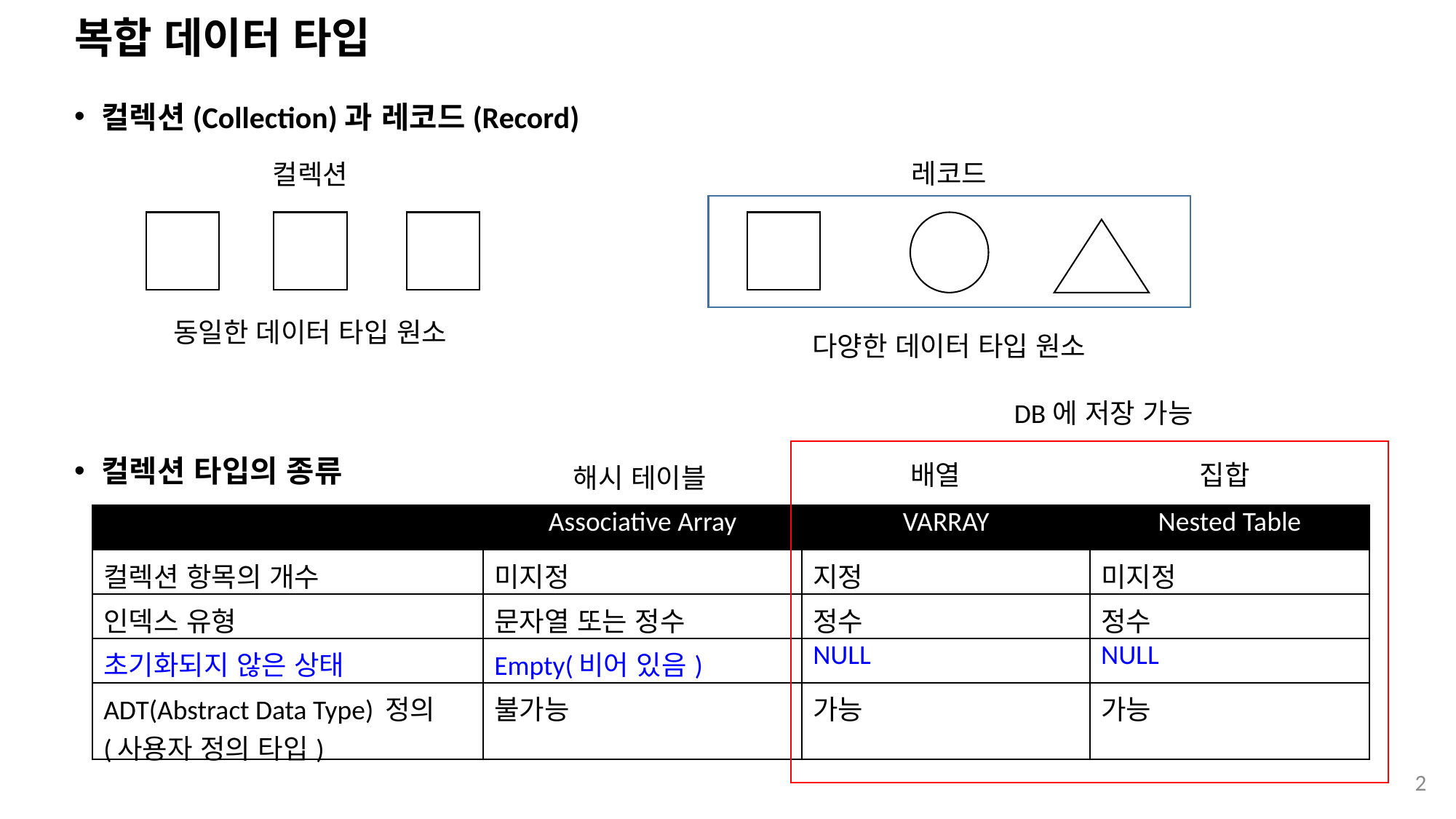

# 복합 데이터 타입
컬렉션(Collection)과 레코드(Record)

컬렉션 타입의 종류

레코드
컬렉션

동일한 데이터 타입 원소
다양한 데이터 타입 원소
DB에 저장 가능

배열
집합
해시 테이블
|  | Associative Array | VARRAY | Nested Table |
| --- | --- | --- | --- |
| 컬렉션 항목의 개수 | 미지정 | 지정 | 미지정 |
| 인덱스 유형 | 문자열 또는 정수 | 정수 | 정수 |
| 초기화되지 않은 상태 | Empty(비어 있음) | NULL | NULL |
| ADT(Abstract Data Type) 정의 (사용자 정의 타입) | 불가능 | 가능 | 가능 |
2